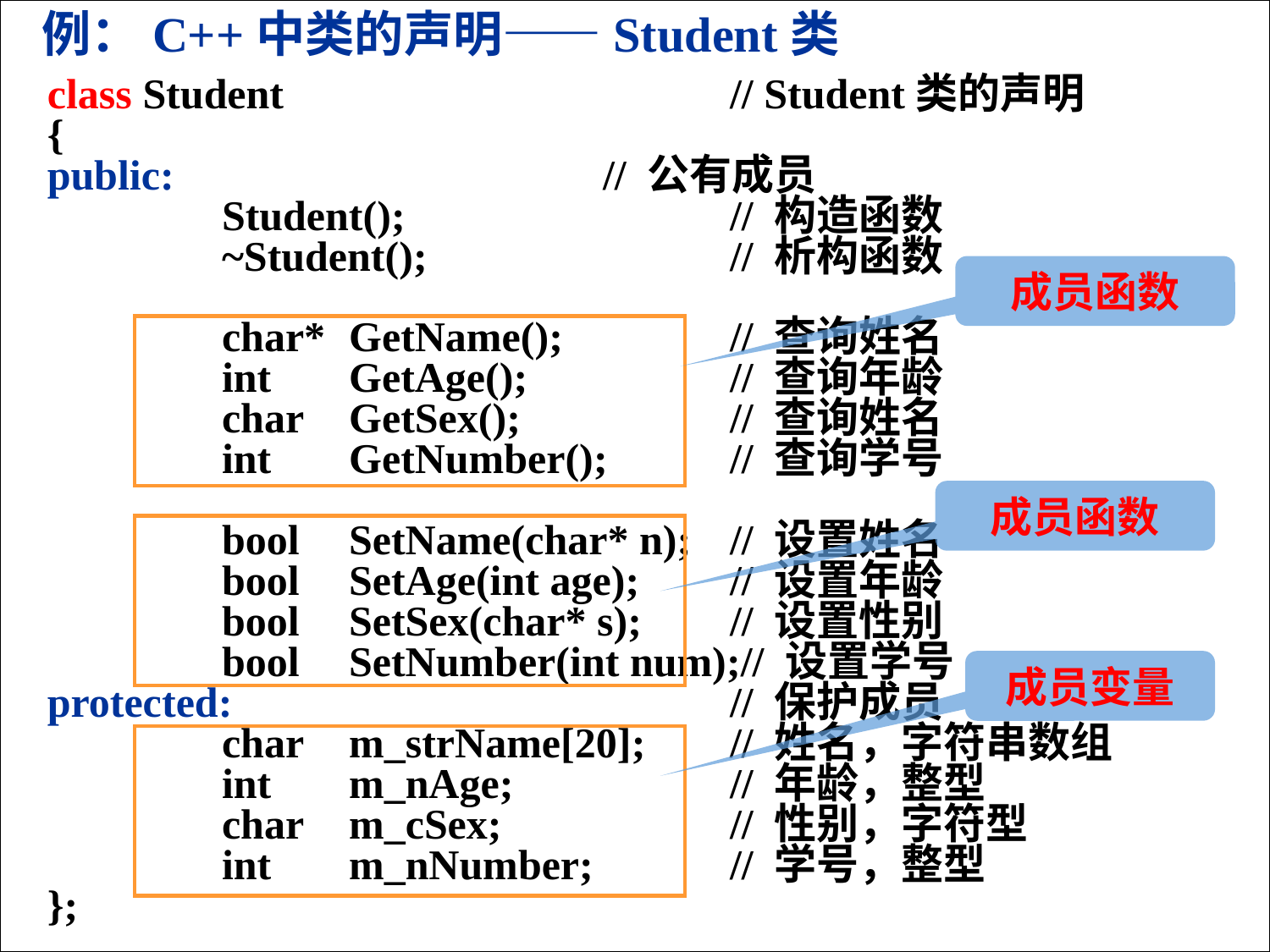

例：C++中类的声明——Student类
class Student				// Student类的声明
{
public: 				// 公有成员
		Student();			// 构造函数
		~Student();			// 析构函数

		char*	GetName();		// 查询姓名
		int	GetAge();		// 查询年龄
		char	GetSex();		// 查询姓名
		int	GetNumber();	// 查询学号

		bool	SetName(char* n);	// 设置姓名
		bool	SetAge(int age);	// 设置年龄
		bool	SetSex(char* s);	// 设置性别
		bool	SetNumber(int num);// 设置学号
protected: 				// 保护成员
		char	m_strName[20];	// 姓名，字符串数组
		int	m_nAge;		// 年龄，整型
		char	m_cSex;		// 性别，字符型
		int	m_nNumber;		// 学号，整型
};
成员函数

成员函数

成员变量

72
http://xinxi.xaufe.edu.cn